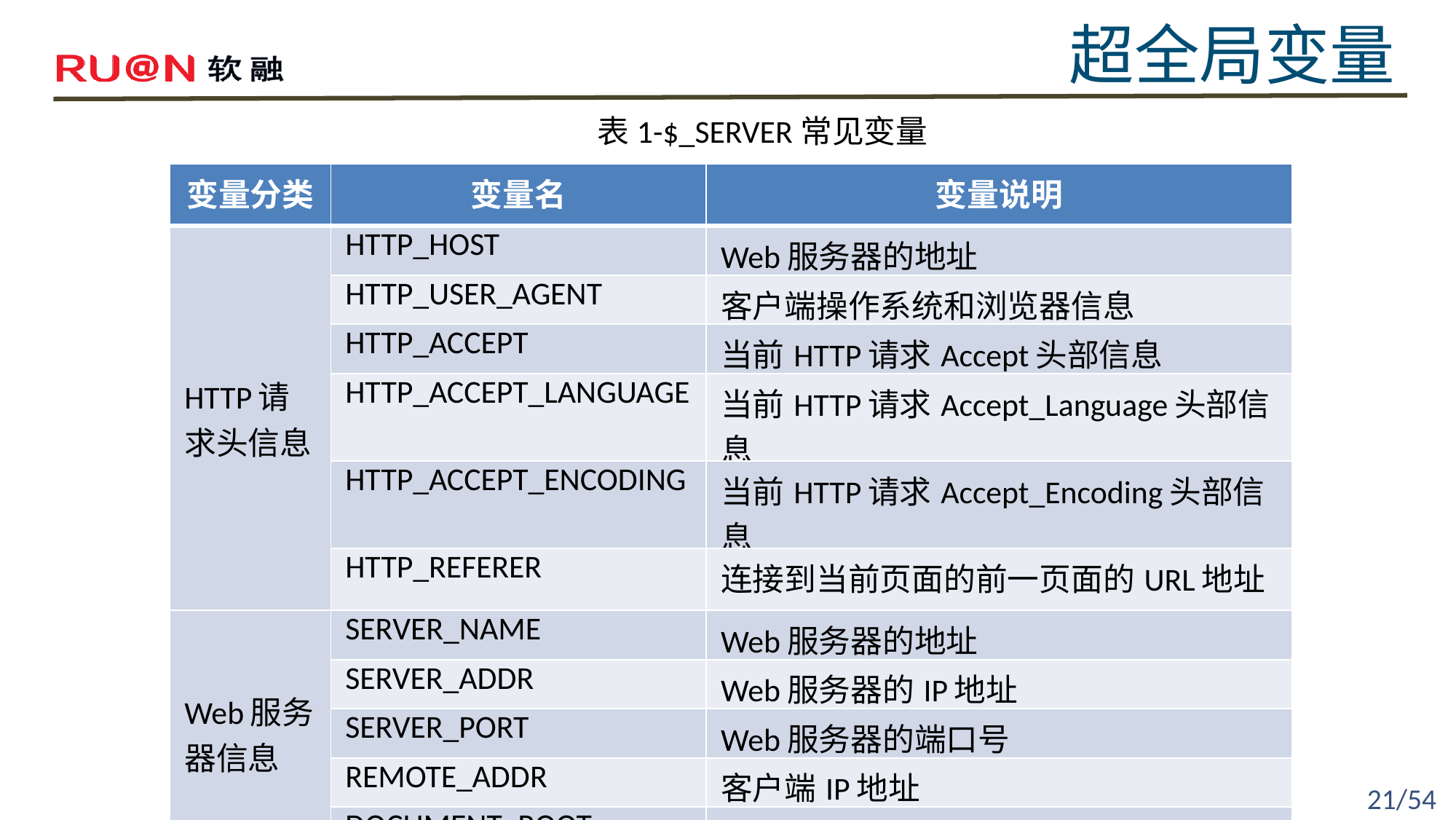

超全局变量
表1-$_SERVER常见变量
| 变量分类 | 变量名 | 变量说明 |
| --- | --- | --- |
| HTTP请求头信息 | HTTP\_HOST | Web服务器的地址 |
|  | HTTP\_USER\_AGENT | 客户端操作系统和浏览器信息 |
|  | HTTP\_ACCEPT | 当前HTTP请求Accept头部信息 |
|  | HTTP\_ACCEPT\_LANGUAGE | 当前HTTP请求Accept\_Language头部信息 |
|  | HTTP\_ACCEPT\_ENCODING | 当前HTTP请求Accept\_Encoding头部信息 |
|  | HTTP\_REFERER | 连接到当前页面的前一页面的URL地址 |
| Web服务器信息 | SERVER\_NAME | Web服务器的地址 |
|  | SERVER\_ADDR | Web服务器的IP地址 |
|  | SERVER\_PORT | Web服务器的端口号 |
|  | REMOTE\_ADDR | 客户端IP地址 |
|  | DOCUMENT\_ROOT | Web服务器中的应用代码存放位置 |
21/54